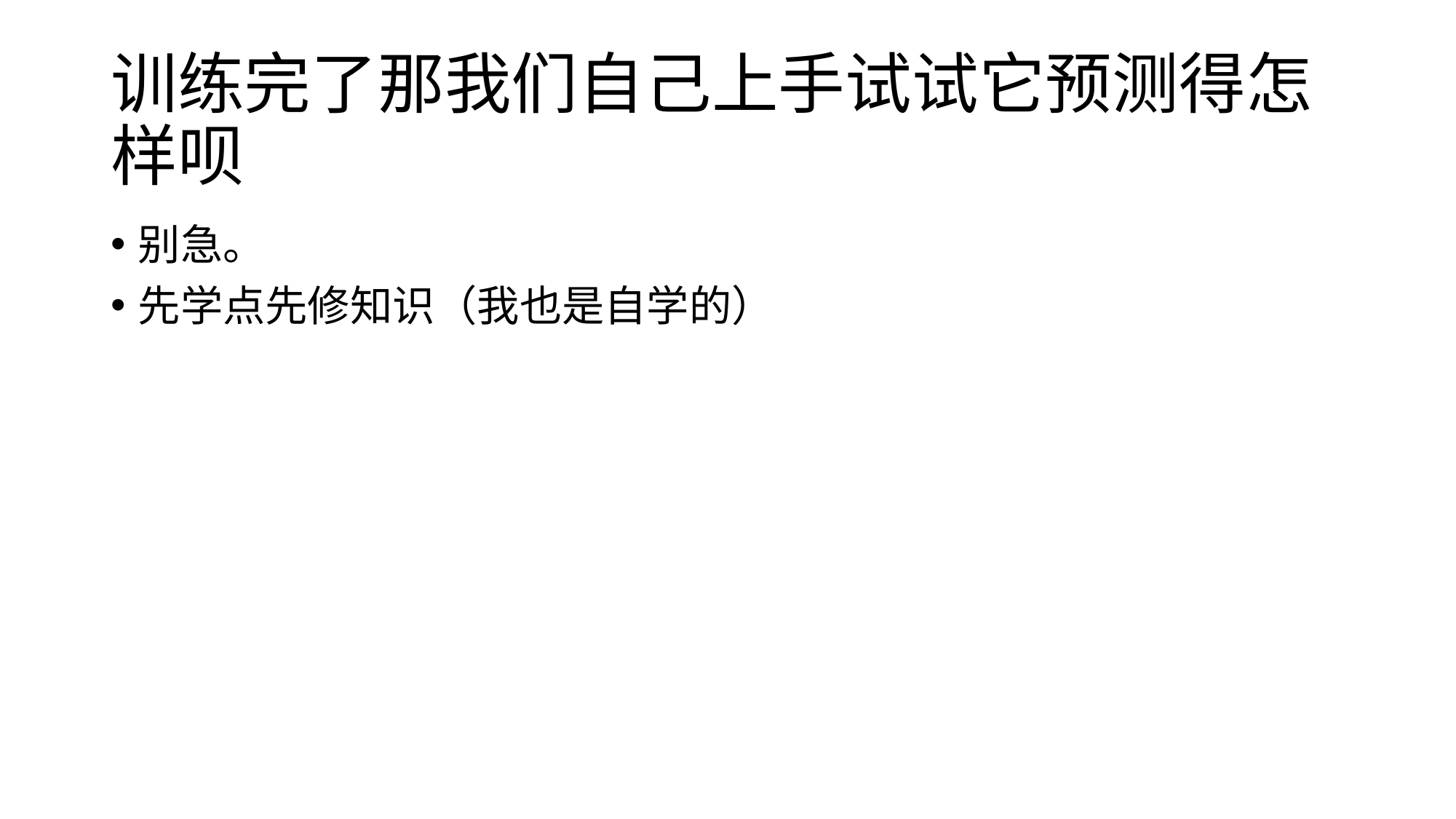

# 训练完了那我们自己上手试试它预测得怎样呗
别急。
先学点先修知识（我也是自学的）